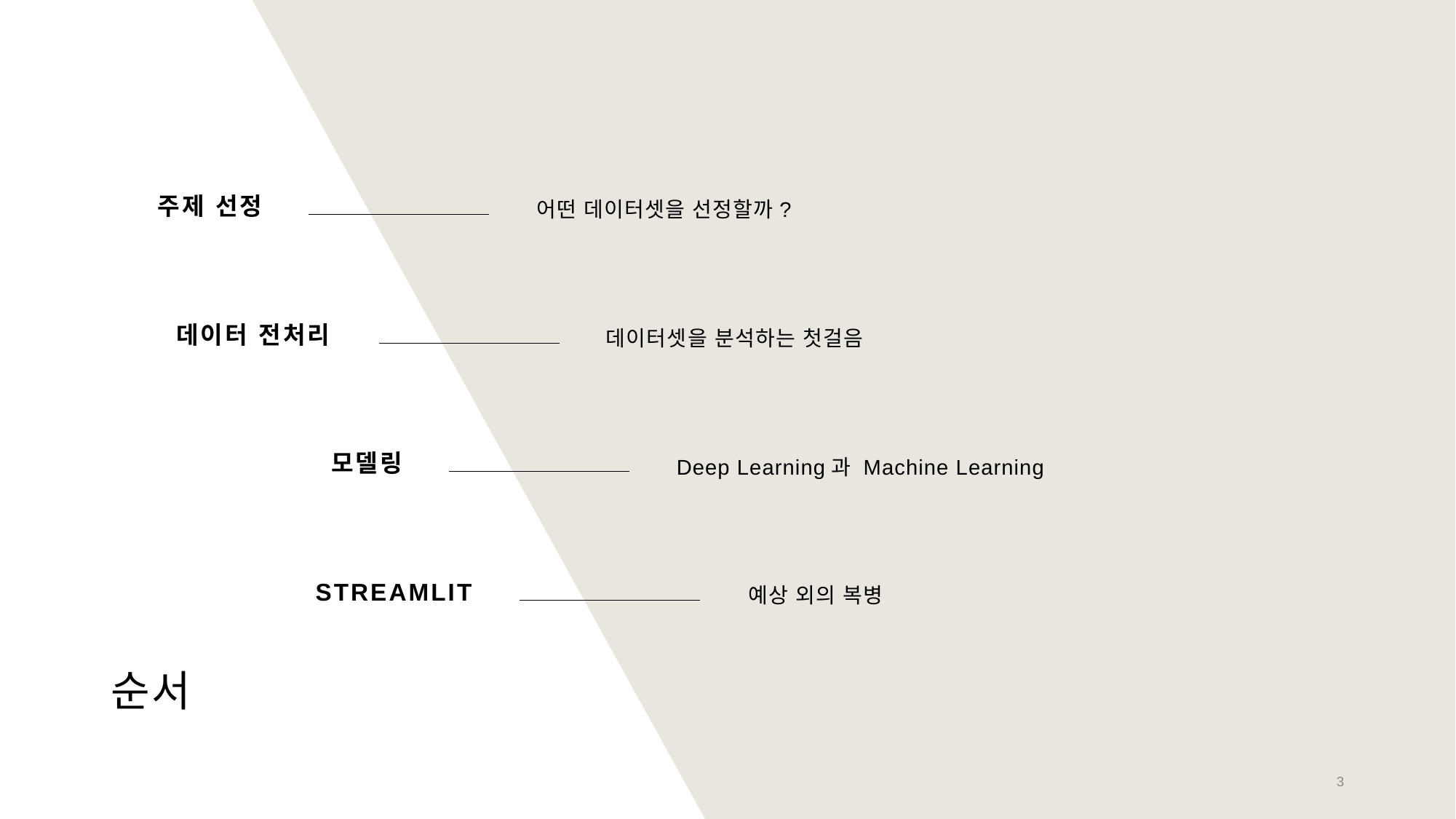

주제 선정
어떤 데이터셋을 선정할까?
데이터 전처리
데이터셋을 분석하는 첫걸음
모델링
Deep Learning과 Machine Learning
STREAMLIT
예상 외의 복병

# 순서
3